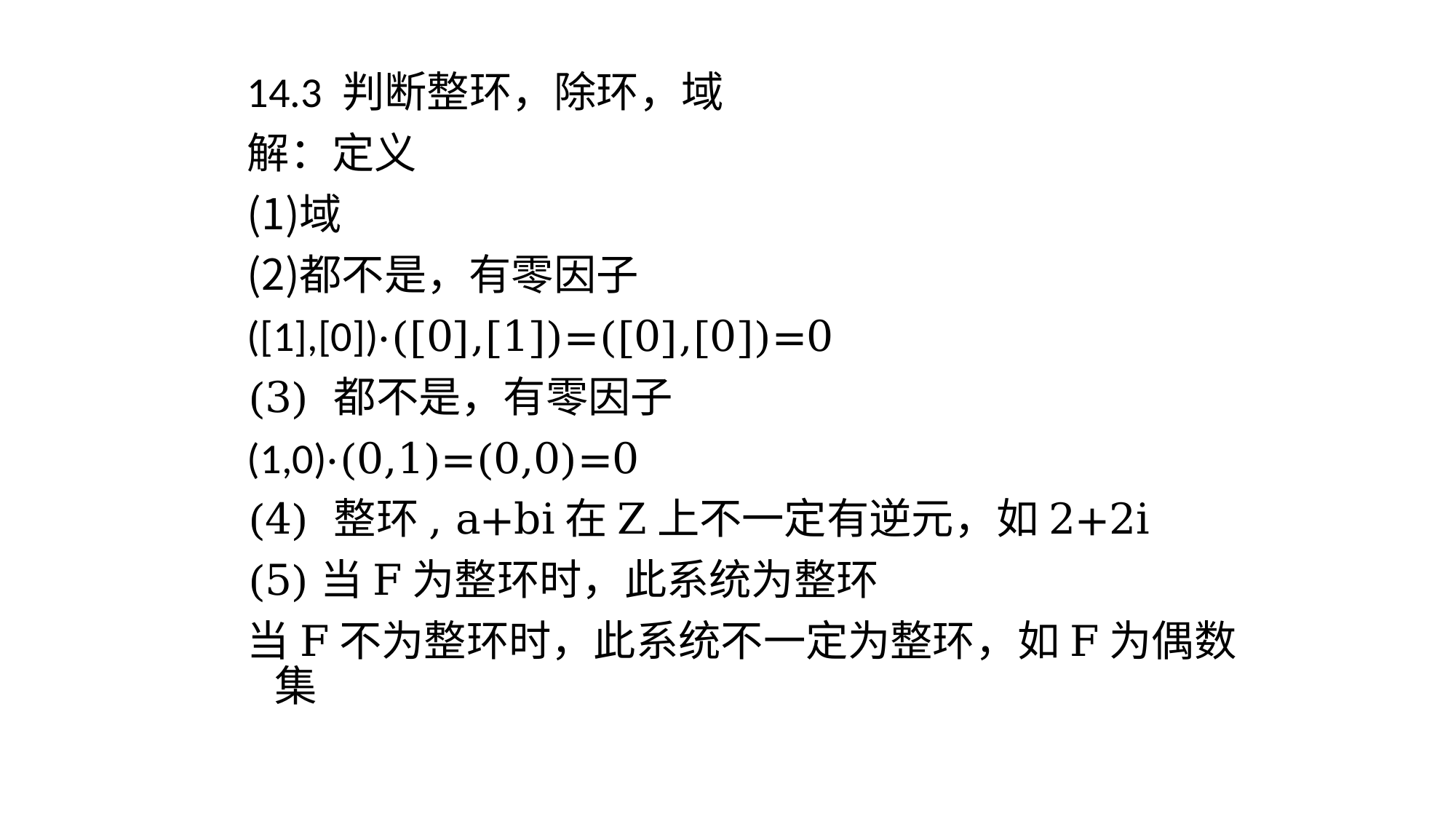

14.3 判断整环，除环，域
解：定义
域
都不是，有零因子
([1],[0])·([0],[1])=([0],[0])=0
(3) 都不是，有零因子
(1,0)·(0,1)=(0,0)=0
(4) 整环, a+bi在Z上不一定有逆元，如2+2i
(5)当F为整环时，此系统为整环
当F不为整环时，此系统不一定为整环，如F为偶数集